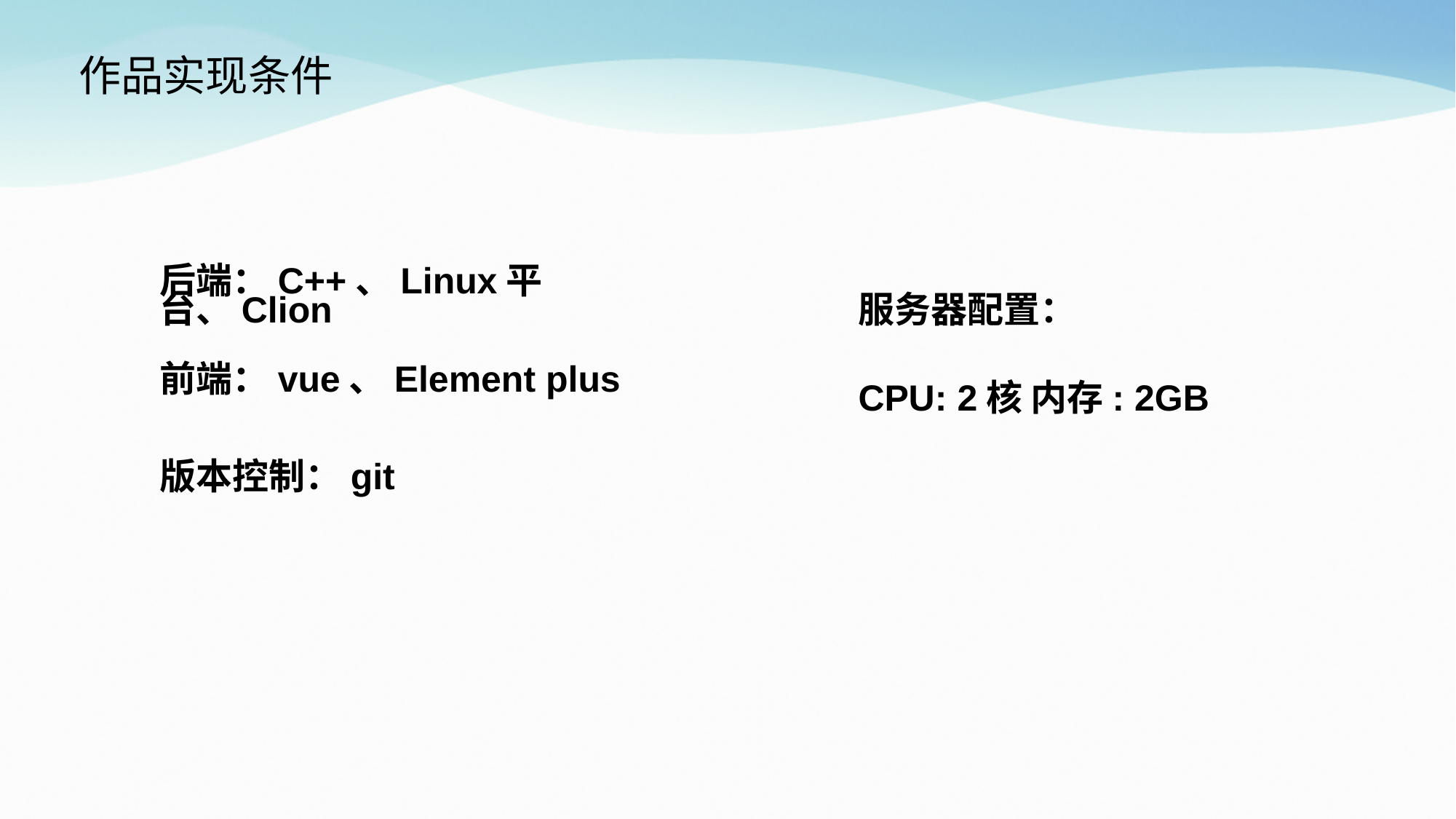

作品实现条件
后端：C++、Linux平台、Clion
服务器配置：
前端：vue、Element plus
CPU: 2核 内存: 2GB
版本控制：git